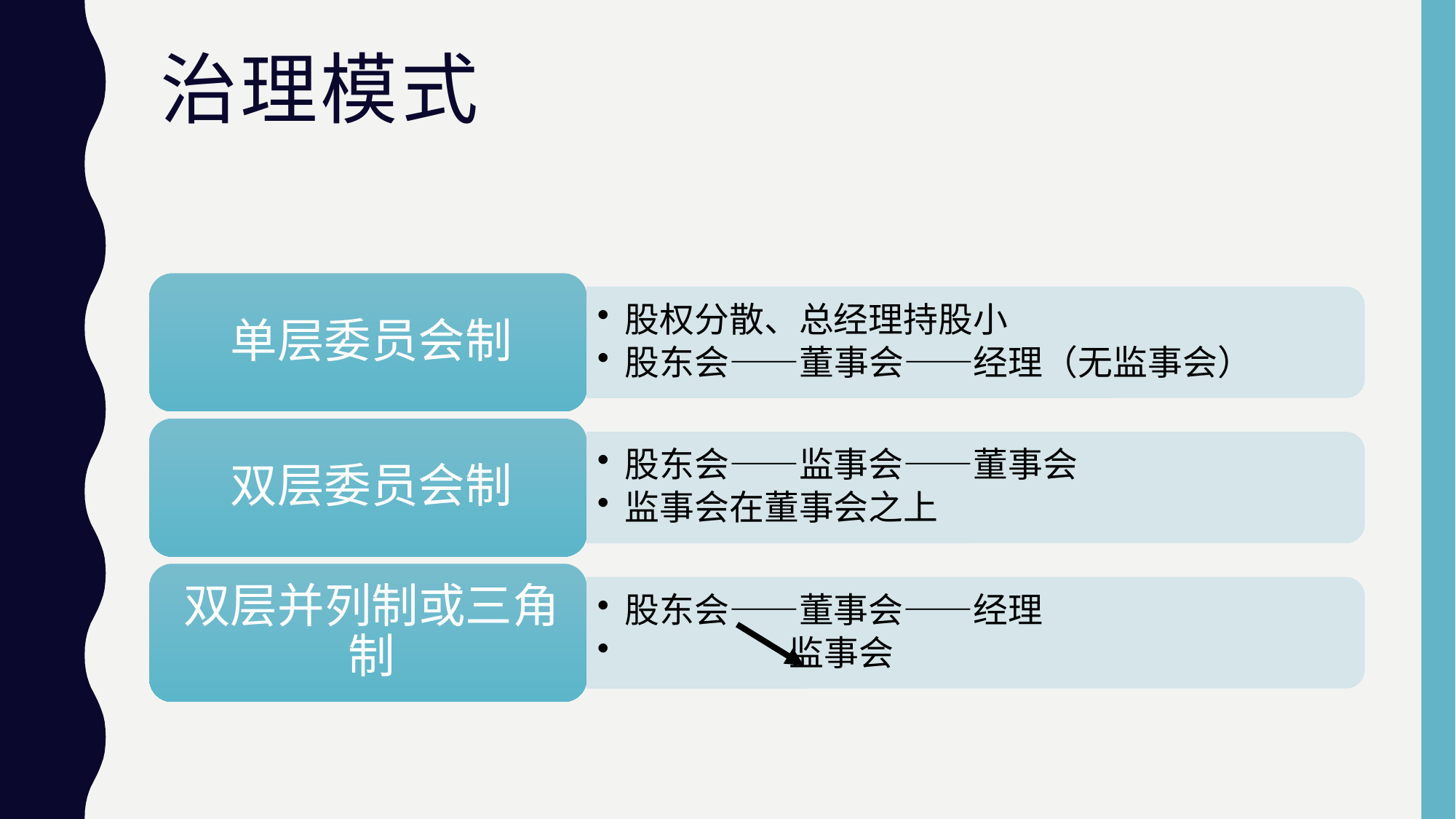

# 治理模式
股权分散、总经理持股小
股东会——董事会——经理（无监事会）
单层委员会制
股东会——监事会——董事会
监事会在董事会之上
双层委员会制
股东会——董事会——经理
                    监事会
双层并列制或三角制